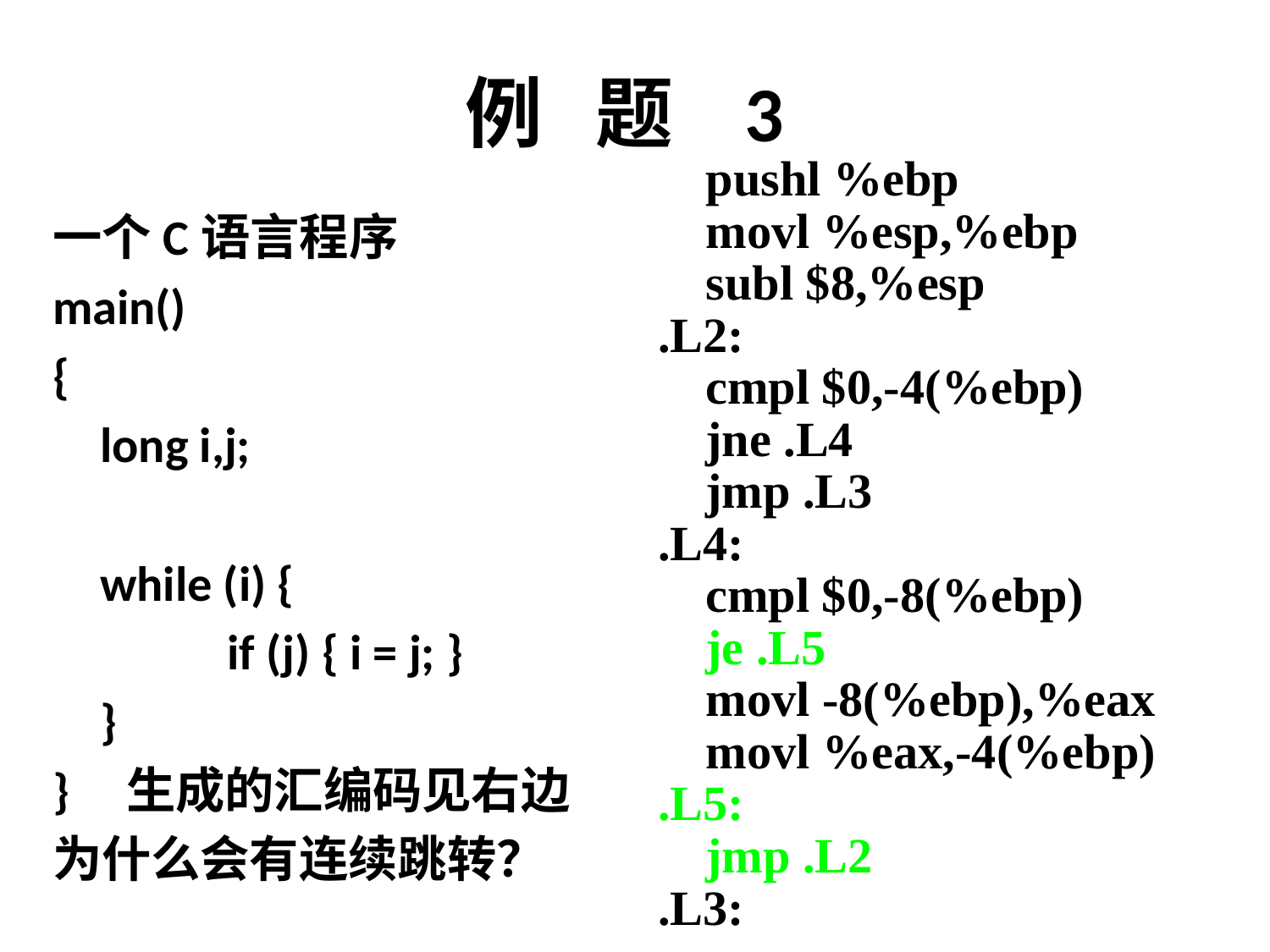

# 例   题   3
	pushl %ebp
	movl %esp,%ebp
	subl $8,%esp
.L2:
	cmpl $0,-4(%ebp)
	jne .L4
	jmp .L3
.L4:
	cmpl $0,-8(%ebp)
	je .L5
	movl -8(%ebp),%eax
	movl %eax,-4(%ebp)
.L5:
	jmp .L2
.L3:
一个C语言程序
main()
{
	long i,j;

	while (i) {
		if (j) { i = j; }
	}
}    生成的汇编码见右边
为什么会有连续跳转？